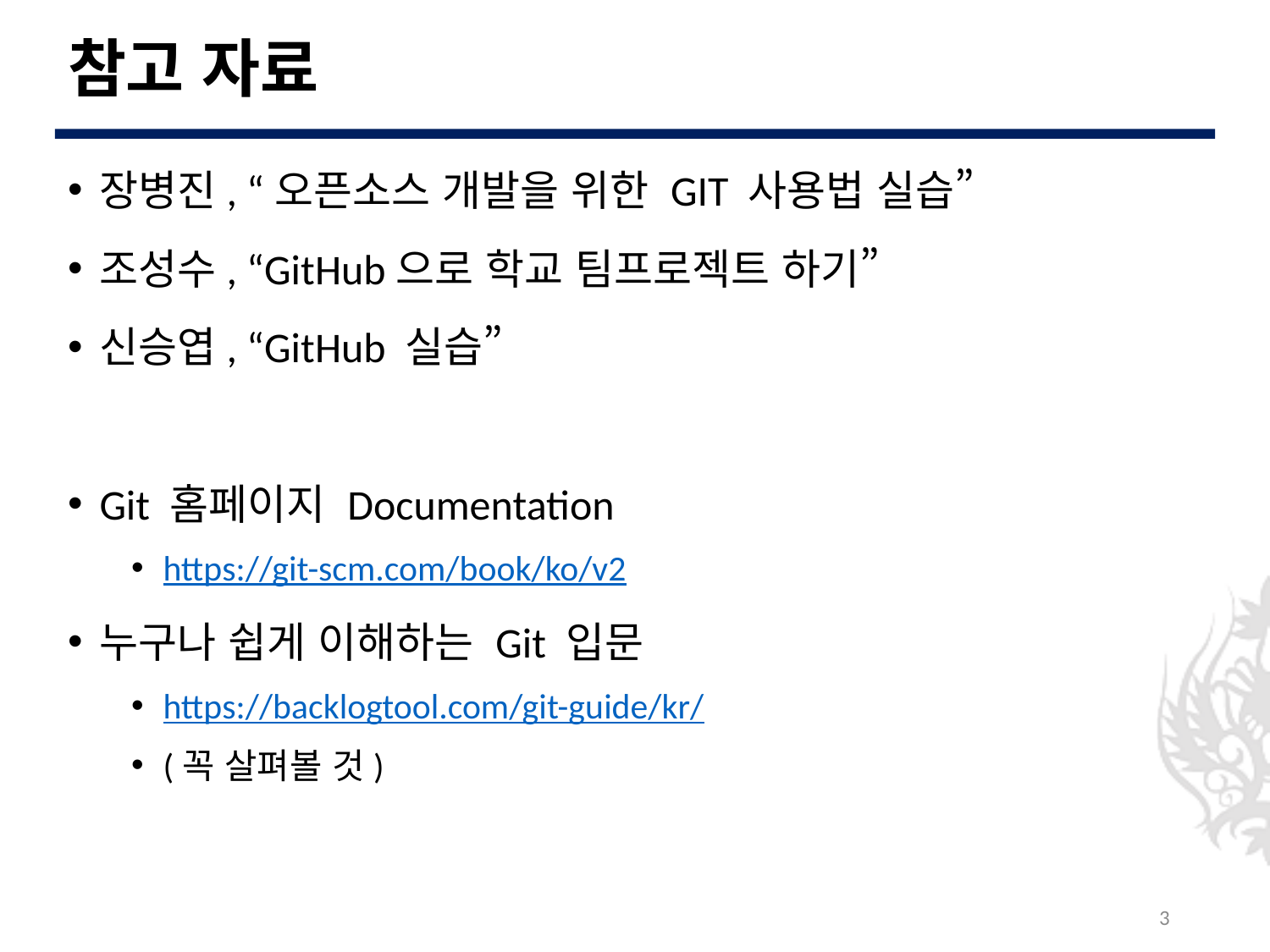

# 참고 자료
장병진, “오픈소스 개발을 위한 GIT 사용법 실습”
조성수, “GitHub으로 학교 팀프로젝트 하기”
신승엽, “GitHub 실습”

Git 홈페이지 Documentation
https://git-scm.com/book/ko/v2
누구나 쉽게 이해하는 Git 입문
https://backlogtool.com/git-guide/kr/
(꼭 살펴볼 것)

3